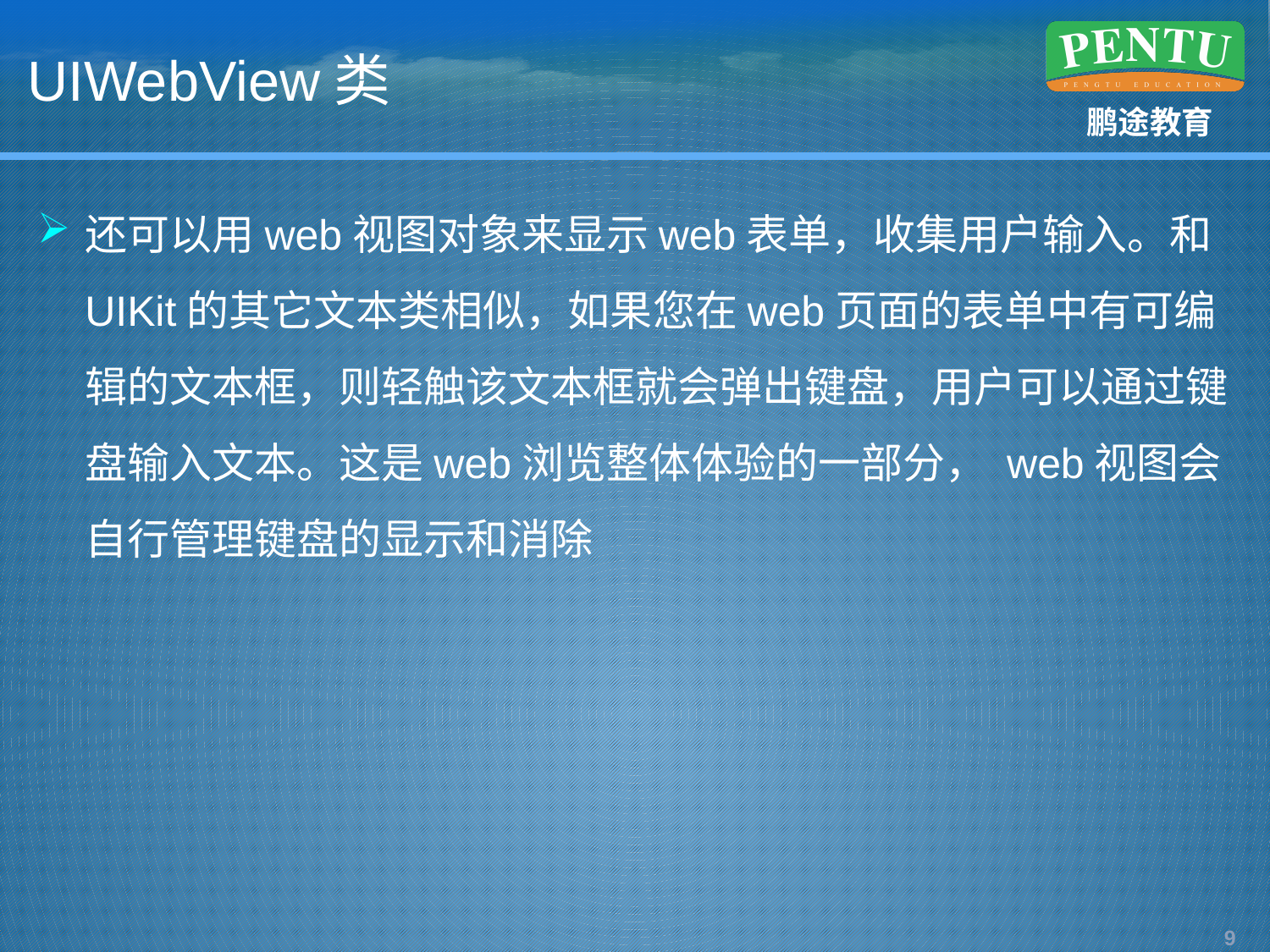

# UIWebView类
还可以用web视图对象来显示web表单，收集用户输入。和UIKit的其它文本类相似，如果您在web页面的表单中有可编辑的文本框，则轻触该文本框就会弹出键盘，用户可以通过键盘输入文本。这是web浏览整体体验的一部分， web视图会自行管理键盘的显示和消除
9